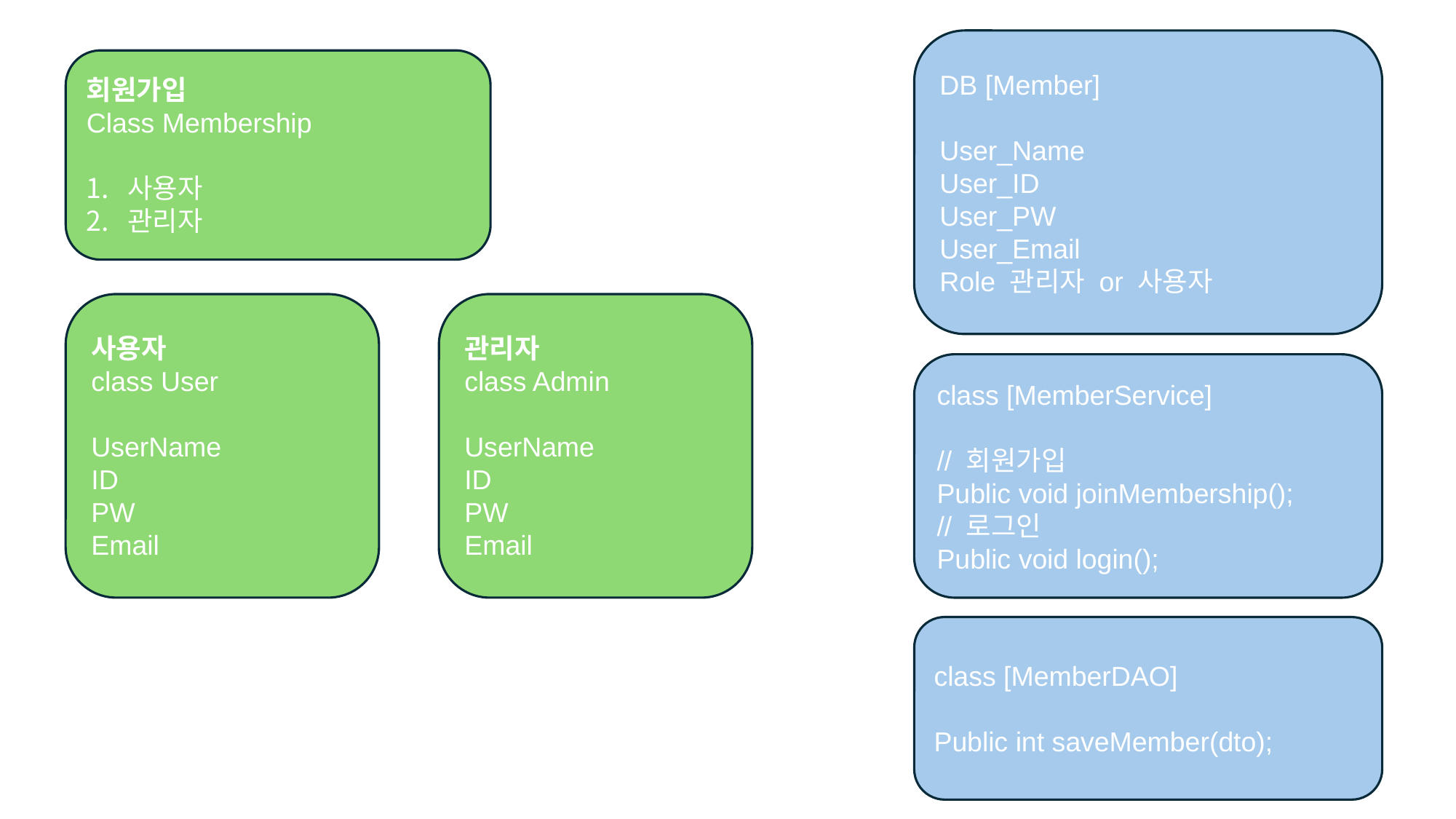

DB [Member]

User_Name
User_ID
User_PW
User_Email
Role 관리자 or 사용자
회원가입
Class Membership

사용자
관리자
사용자
class User

UserName
ID
PW
Email
관리자
class Admin

UserName
ID
PW
Email
class [MemberService]

// 회원가입
Public void joinMembership();
// 로그인
Public void login();
class [MemberDAO]

Public int saveMember(dto);